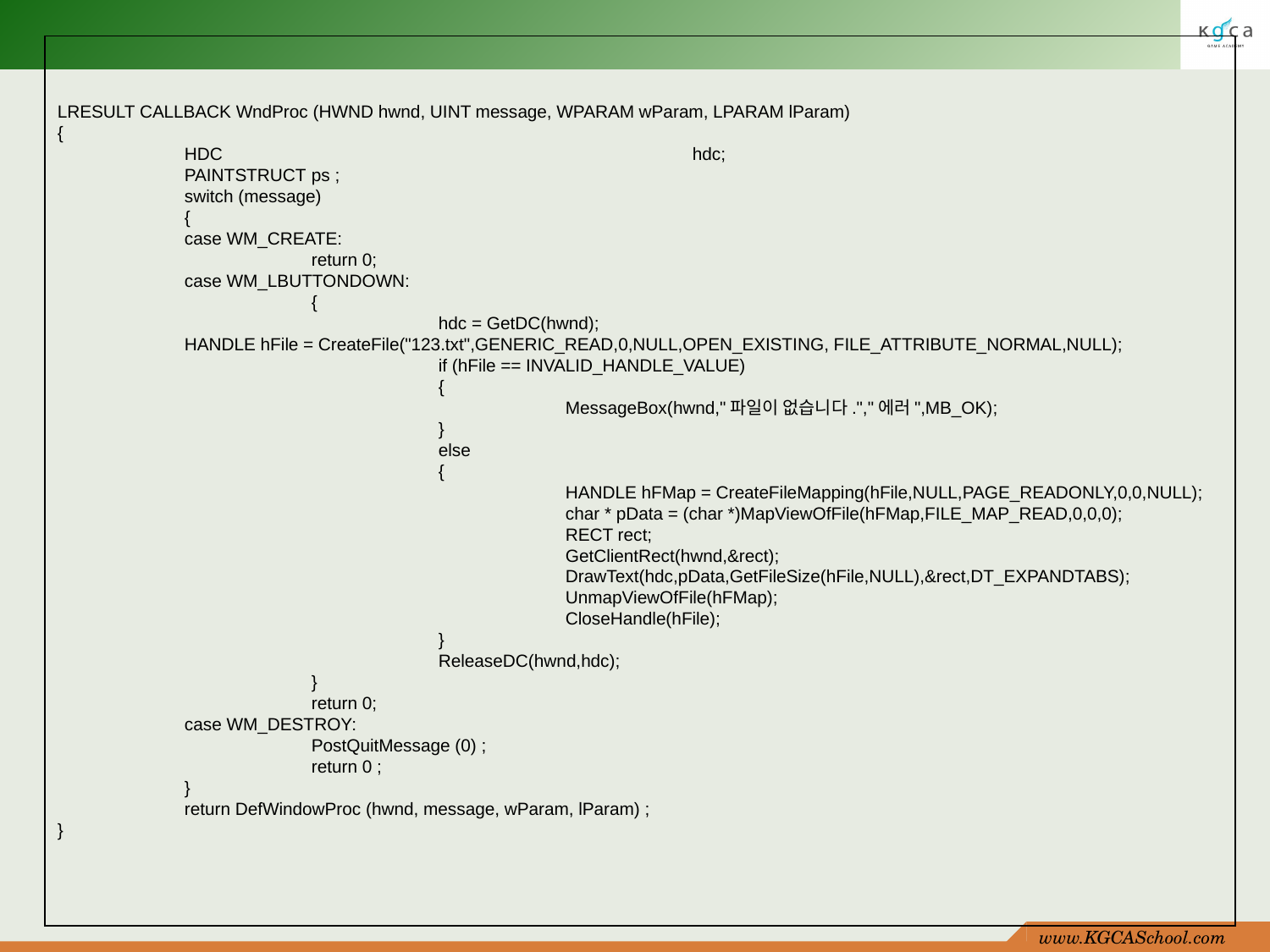

LRESULT CALLBACK WndProc (HWND hwnd, UINT message, WPARAM wParam, LPARAM lParam)
{
	HDC				hdc;
	PAINTSTRUCT 	ps ;
	switch (message)
	{
	case WM_CREATE:
		return 0;
	case WM_LBUTTONDOWN:
		{
			hdc = GetDC(hwnd);
	HANDLE hFile = CreateFile("123.txt",GENERIC_READ,0,NULL,OPEN_EXISTING, FILE_ATTRIBUTE_NORMAL,NULL);
			if (hFile == INVALID_HANDLE_VALUE)
			{
				MessageBox(hwnd,"파일이 없습니다.","에러",MB_OK);
			}
			else
			{
				HANDLE hFMap = CreateFileMapping(hFile,NULL,PAGE_READONLY,0,0,NULL);
				char * pData = (char *)MapViewOfFile(hFMap,FILE_MAP_READ,0,0,0);
				RECT rect;
				GetClientRect(hwnd,&rect);
				DrawText(hdc,pData,GetFileSize(hFile,NULL),&rect,DT_EXPANDTABS);
				UnmapViewOfFile(hFMap);
				CloseHandle(hFile);
			}
			ReleaseDC(hwnd,hdc);
		}
		return 0;
	case WM_DESTROY:
		PostQuitMessage (0) ;
		return 0 ;
	}
	return DefWindowProc (hwnd, message, wParam, lParam) ;
}